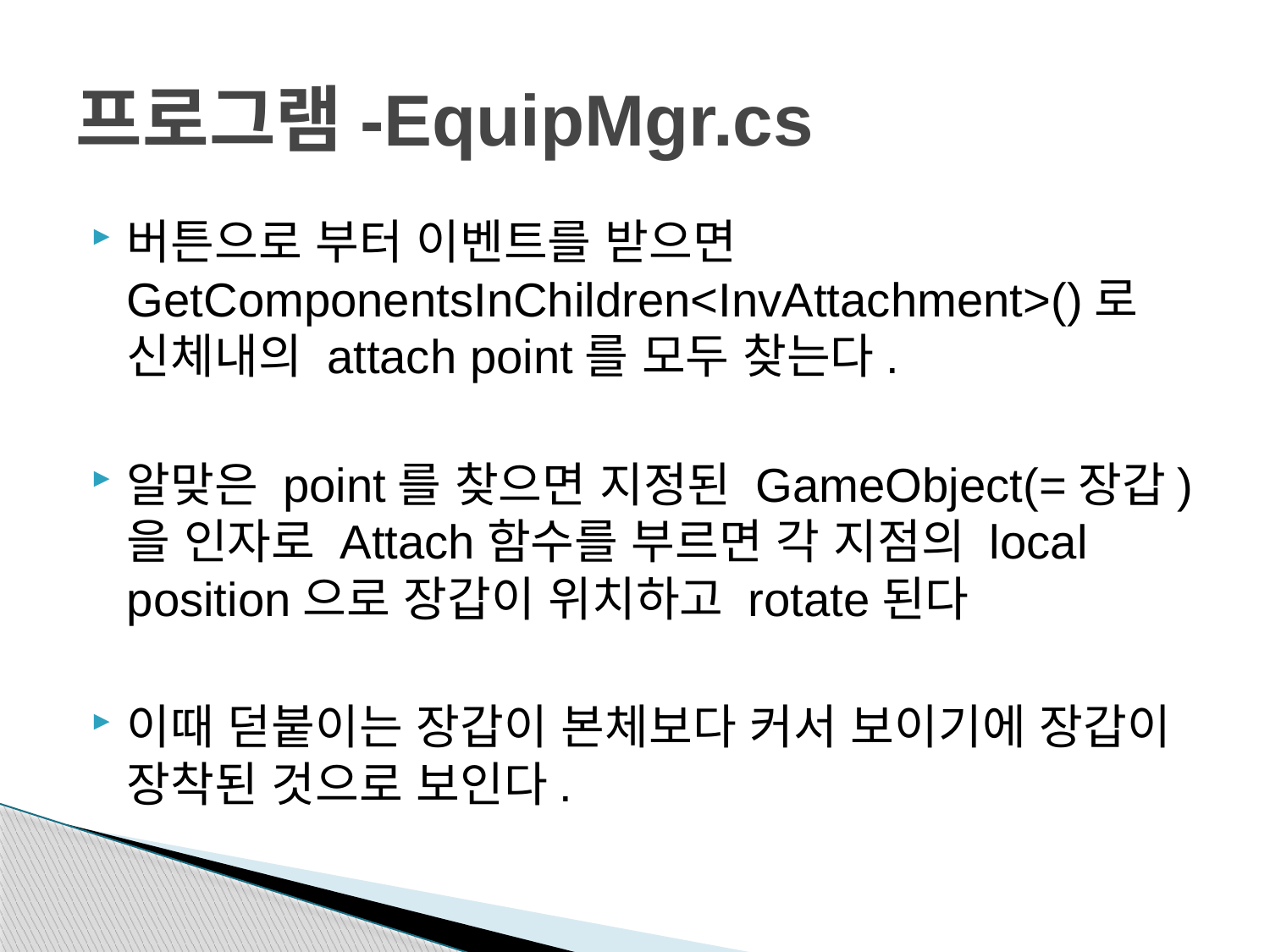

# 프로그램-EquipMgr.cs
버튼으로 부터 이벤트를 받으면 GetComponentsInChildren<InvAttachment>()로 신체내의 attach point를 모두 찾는다.

알맞은 point를 찾으면 지정된 GameObject(=장갑)을 인자로 Attach함수를 부르면 각 지점의 local position으로 장갑이 위치하고 rotate된다

이때 덛붙이는 장갑이 본체보다 커서 보이기에 장갑이 장착된 것으로 보인다.